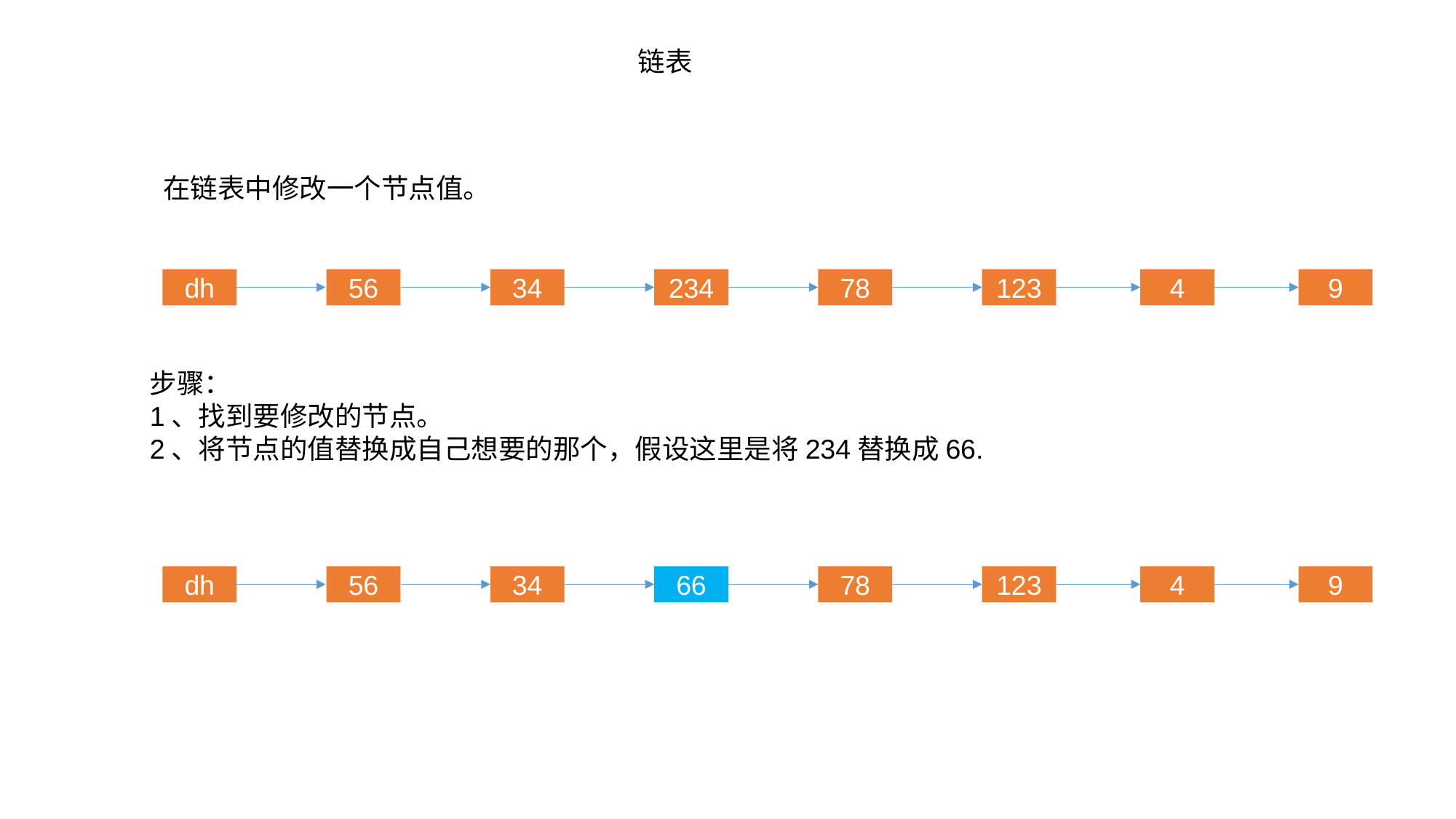

链表
在链表中修改一个节点值。
dh
78
123
4
9
234
34
56
步骤：
1、找到要修改的节点。
2、将节点的值替换成自己想要的那个，假设这里是将234替换成66.
dh
78
123
4
9
66
34
56